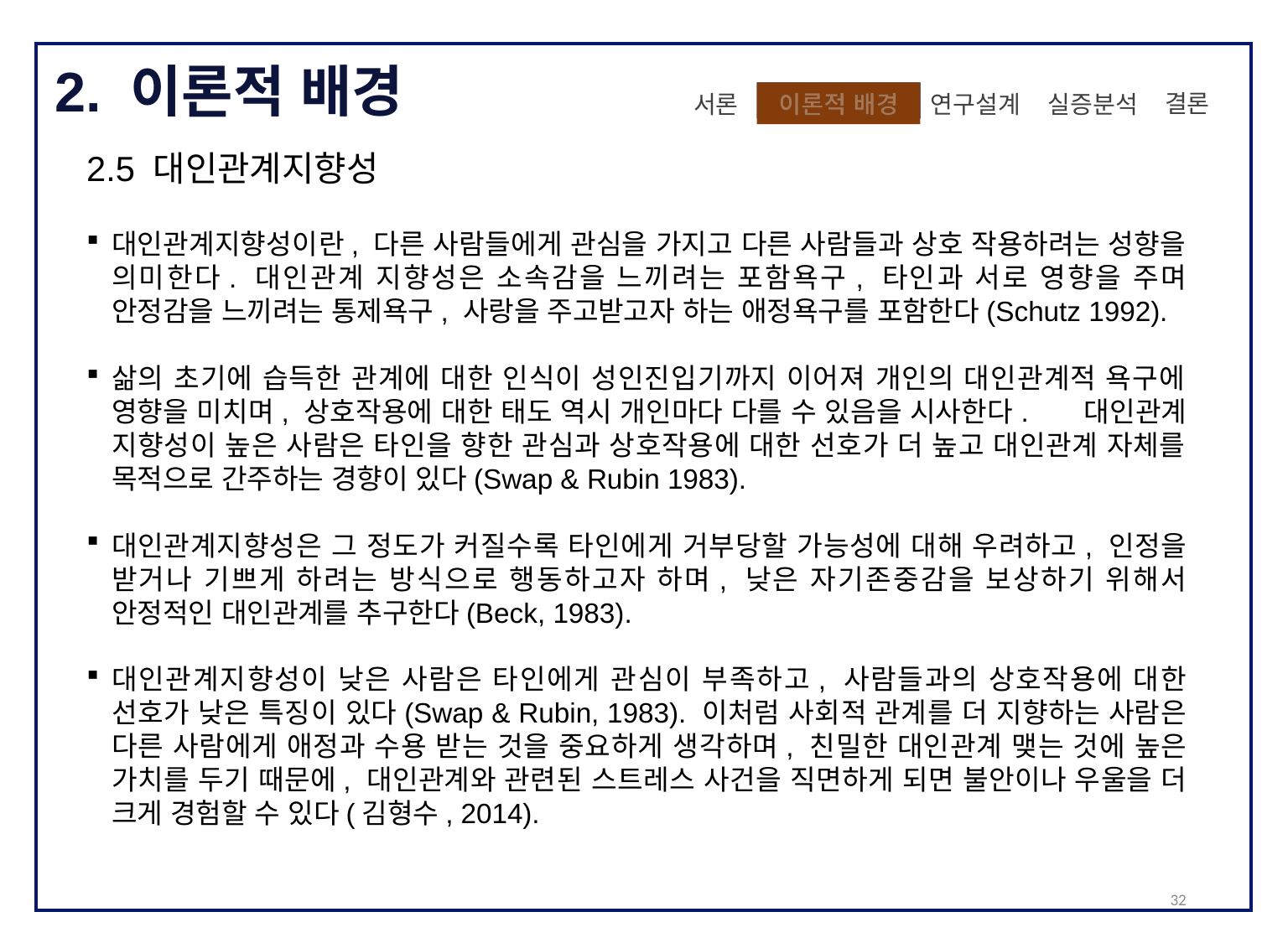

2. 이론적 배경
 결론
실증분석
이론적 배경
이론적 배경

 연구설계
서론
2.5 대인관계지향성
대인관계지향성이란, 다른 사람들에게 관심을 가지고 다른 사람들과 상호 작용하려는 성향을 의미한다. 대인관계 지향성은 소속감을 느끼려는 포함욕구, 타인과 서로 영향을 주며 안정감을 느끼려는 통제욕구, 사랑을 주고받고자 하는 애정욕구를 포함한다(Schutz 1992).

삶의 초기에 습득한 관계에 대한 인식이 성인진입기까지 이어져 개인의 대인관계적 욕구에 영향을 미치며, 상호작용에 대한 태도 역시 개인마다 다를 수 있음을 시사한다.      대인관계 지향성이 높은 사람은 타인을 향한 관심과 상호작용에 대한 선호가 더 높고 대인관계 자체를 목적으로 간주하는 경향이 있다(Swap & Rubin 1983).

대인관계지향성은 그 정도가 커질수록 타인에게 거부당할 가능성에 대해 우려하고, 인정을 받거나 기쁘게 하려는 방식으로 행동하고자 하며, 낮은 자기존중감을 보상하기 위해서 안정적인 대인관계를 추구한다(Beck, 1983).

대인관계지향성이 낮은 사람은 타인에게 관심이 부족하고, 사람들과의 상호작용에 대한 선호가 낮은 특징이 있다(Swap & Rubin, 1983). 이처럼 사회적 관계를 더 지향하는 사람은 다른 사람에게 애정과 수용 받는 것을 중요하게 생각하며, 친밀한 대인관계 맺는 것에 높은 가치를 두기 때문에, 대인관계와 관련된 스트레스 사건을 직면하게 되면 불안이나 우울을 더 크게 경험할 수 있다(김형수, 2014).

32